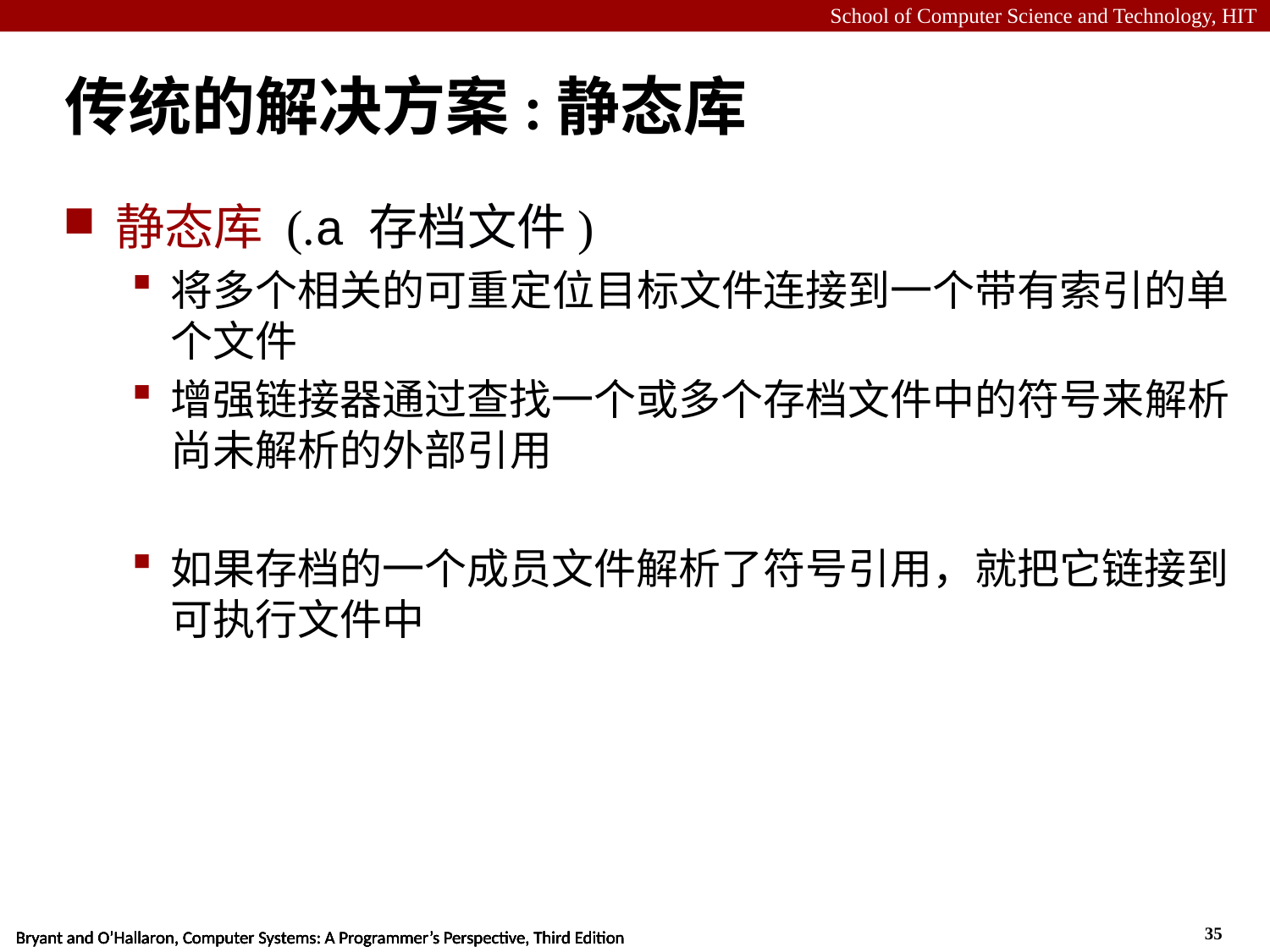

# 传统的解决方案:静态库
静态库 (.a 存档文件)
将多个相关的可重定位目标文件连接到一个带有索引的单个文件
增强链接器通过查找一个或多个存档文件中的符号来解析尚未解析的外部引用

如果存档的一个成员文件解析了符号引用，就把它链接到 可执行文件中